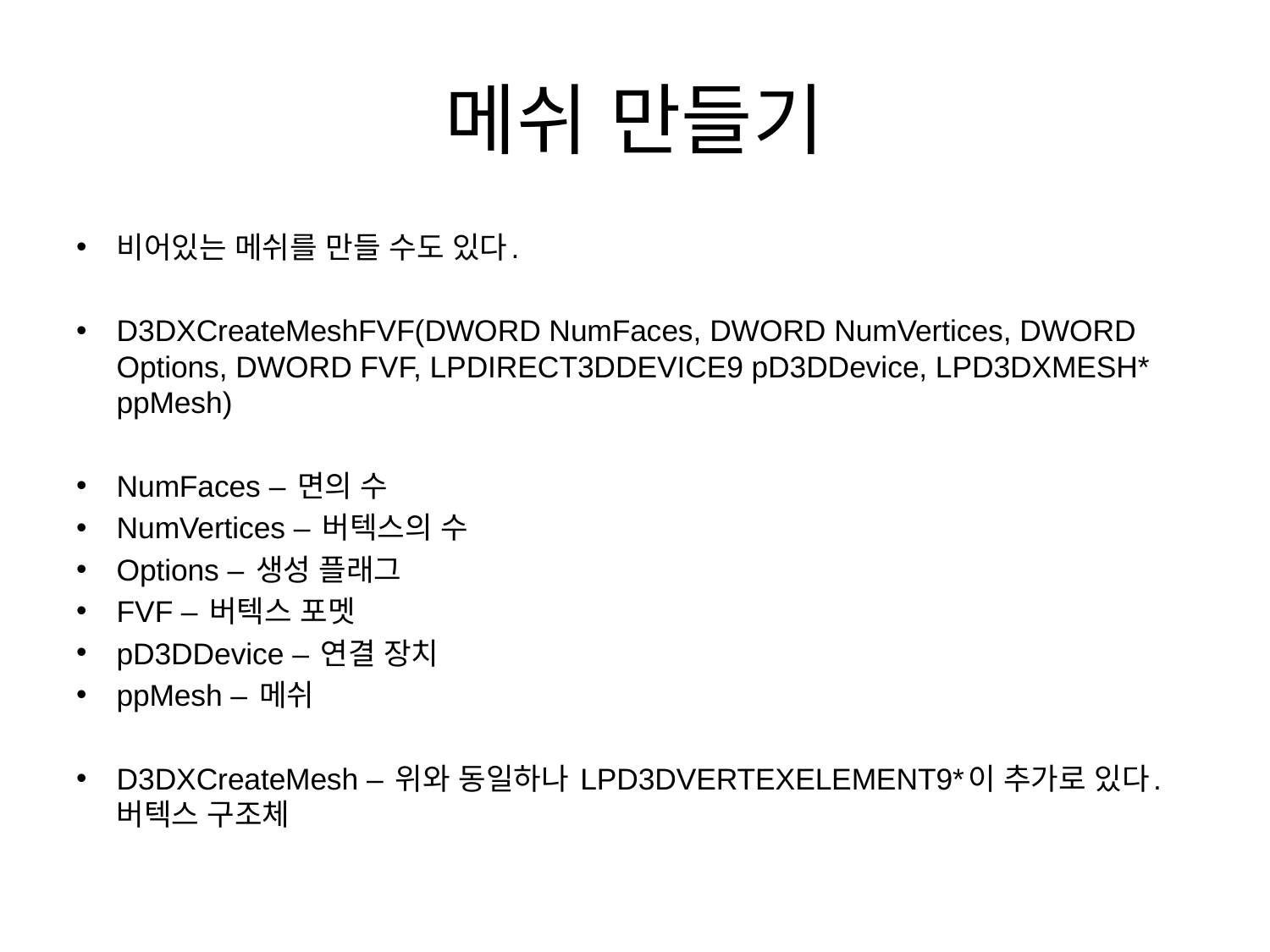

# 메쉬 만들기
비어있는 메쉬를 만들 수도 있다.

D3DXCreateMeshFVF(DWORD NumFaces, DWORD NumVertices, DWORD Options, DWORD FVF, LPDIRECT3DDEVICE9 pD3DDevice, LPD3DXMESH* ppMesh)

NumFaces – 면의 수
NumVertices – 버텍스의 수
Options – 생성 플래그
FVF – 버텍스 포멧
pD3DDevice – 연결 장치
ppMesh – 메쉬

D3DXCreateMesh – 위와 동일하나 LPD3DVERTEXELEMENT9*이 추가로 있다. 버텍스 구조체